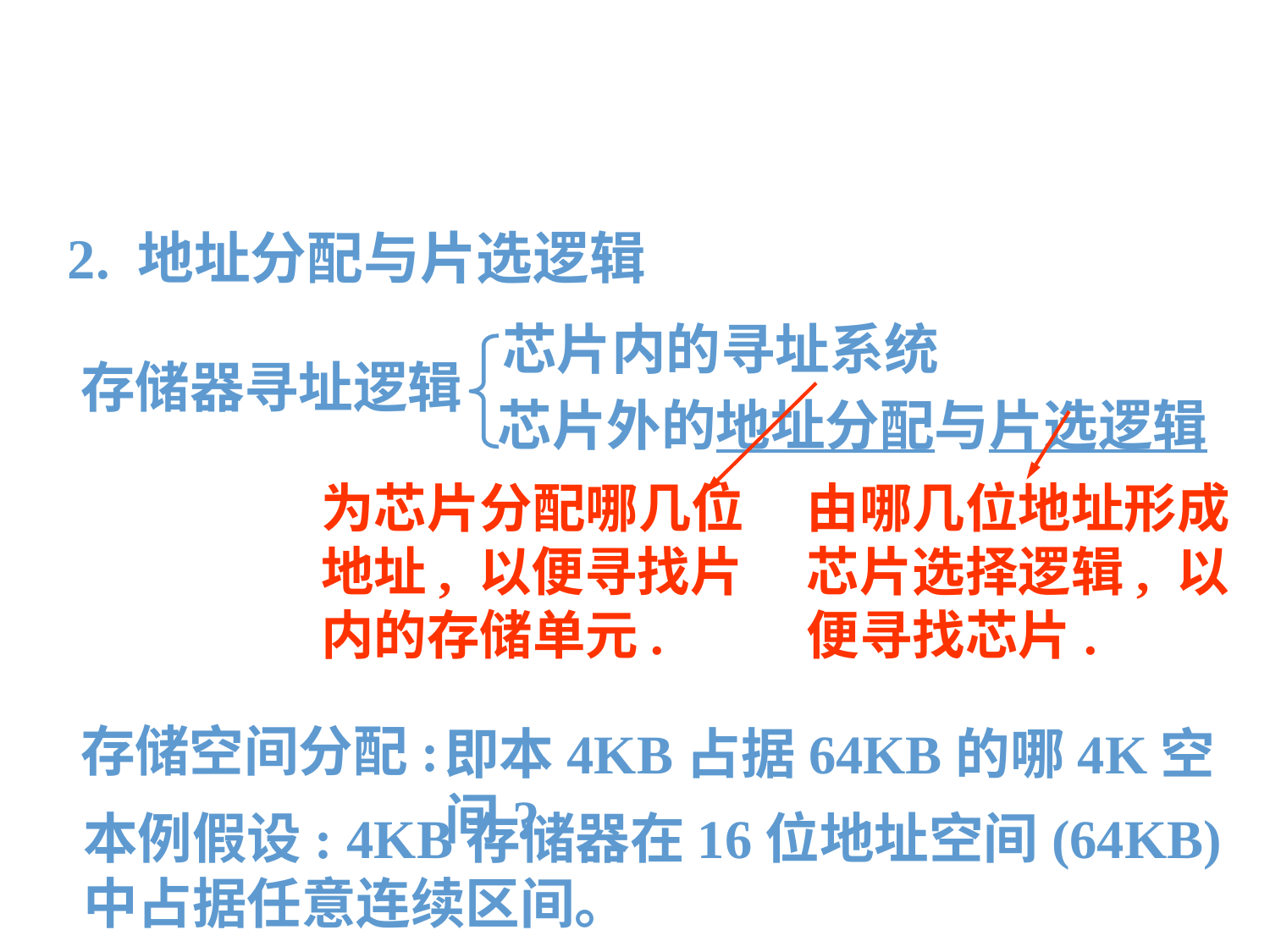

2. 地址分配与片选逻辑
芯片内的寻址系统

存储器寻址逻辑
芯片外的地址分配与片选逻辑

为芯片分配哪几位地址, 以便寻找片内的存储单元.
由哪几位地址形成芯片选择逻辑, 以便寻找芯片.
存储空间分配:
即本4KB占据64KB的哪4K空间?
本例假设: 4KB存储器在16位地址空间(64KB)中占据任意连续区间。